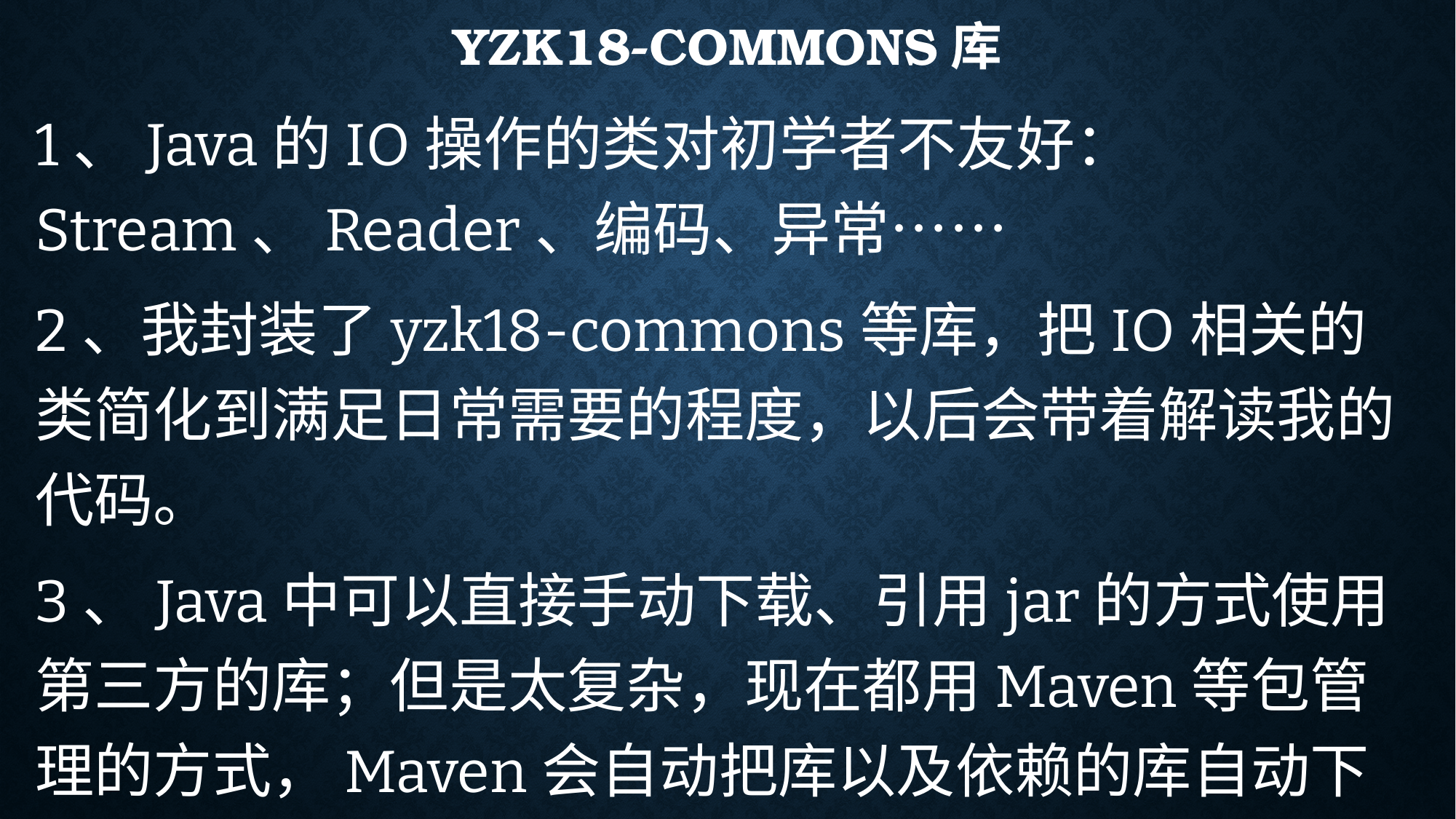

# yzk18-commons库
1、Java的IO操作的类对初学者不友好：Stream、Reader、编码、异常……
2、我封装了yzk18-commons等库，把IO相关的类简化到满足日常需要的程度，以后会带着解读我的代码。
3、Java中可以直接手动下载、引用jar的方式使用第三方的库；但是太复杂，现在都用Maven等包管理的方式，Maven会自动把库以及依赖的库自动下载、引用。